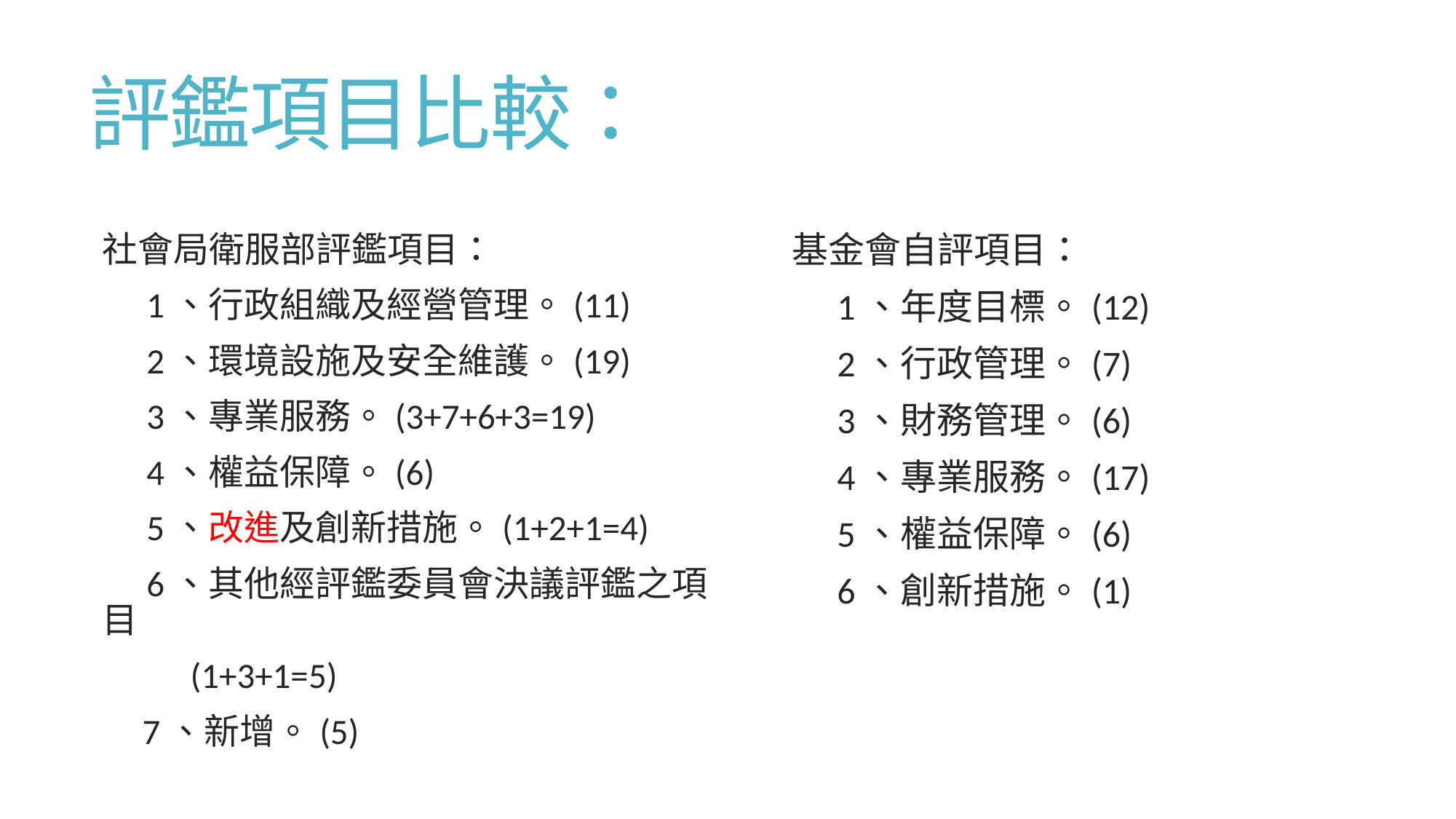

# 評鑑項目比較：
社會局衛服部評鑑項目：
　1、行政組織及經營管理。(11)
　2、環境設施及安全維護。(19)
　3、專業服務。(3+7+6+3=19)
　4、權益保障。(6)
　5、改進及創新措施。(1+2+1=4)
　6、其他經評鑑委員會決議評鑑之項目
           (1+3+1=5)
     7、新增。(5)
基金會自評項目：
　1、年度目標。(12)
　2、行政管理。(7)
　3、財務管理。(6)
　4、專業服務。(17)
　5、權益保障。(6)
　6、創新措施。(1)